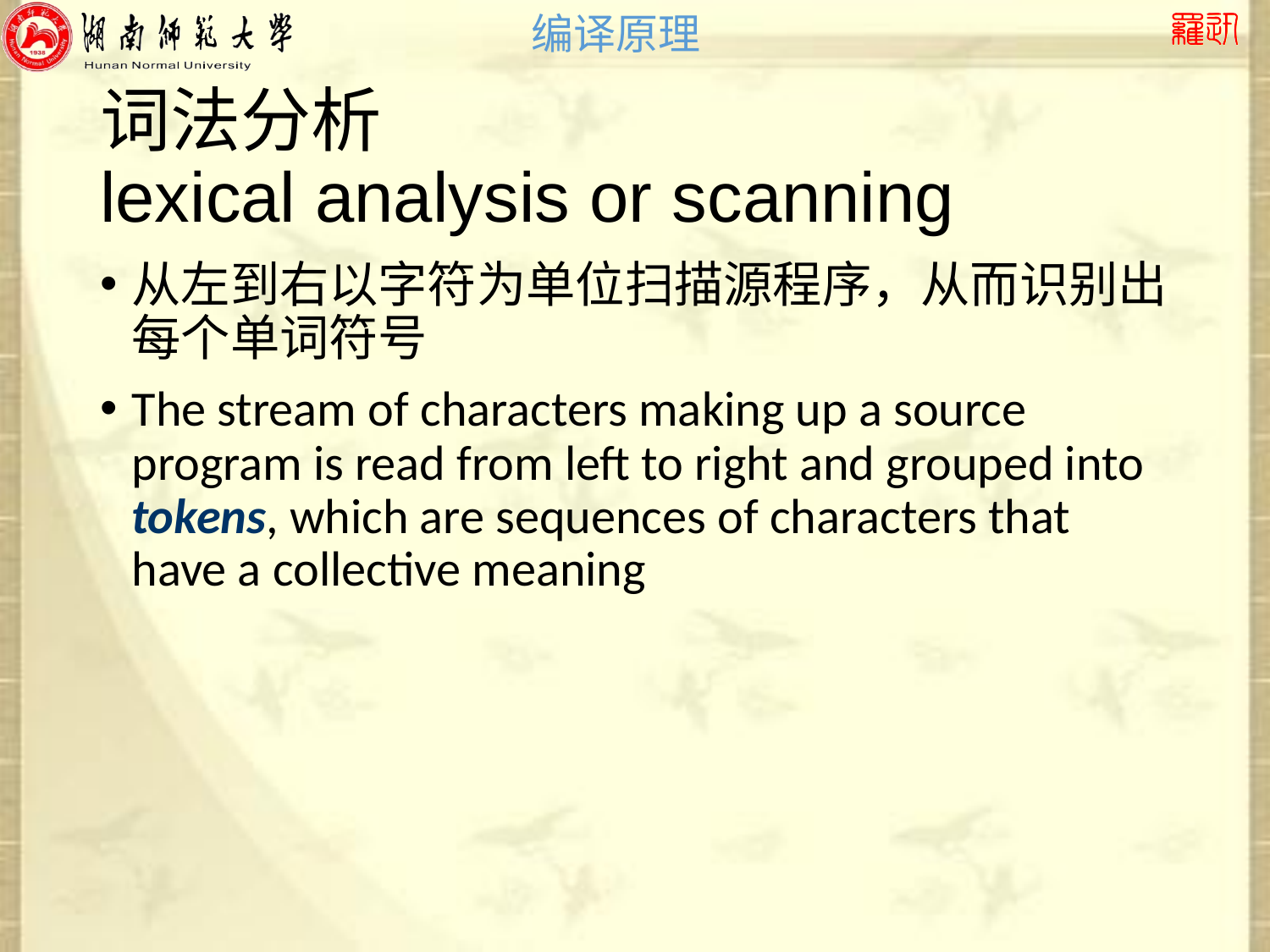

# 词法分析 lexical analysis or scanning
从左到右以字符为单位扫描源程序，从而识别出每个单词符号
The stream of characters making up a source program is read from left to right and grouped into tokens, which are sequences of characters that have a collective meaning